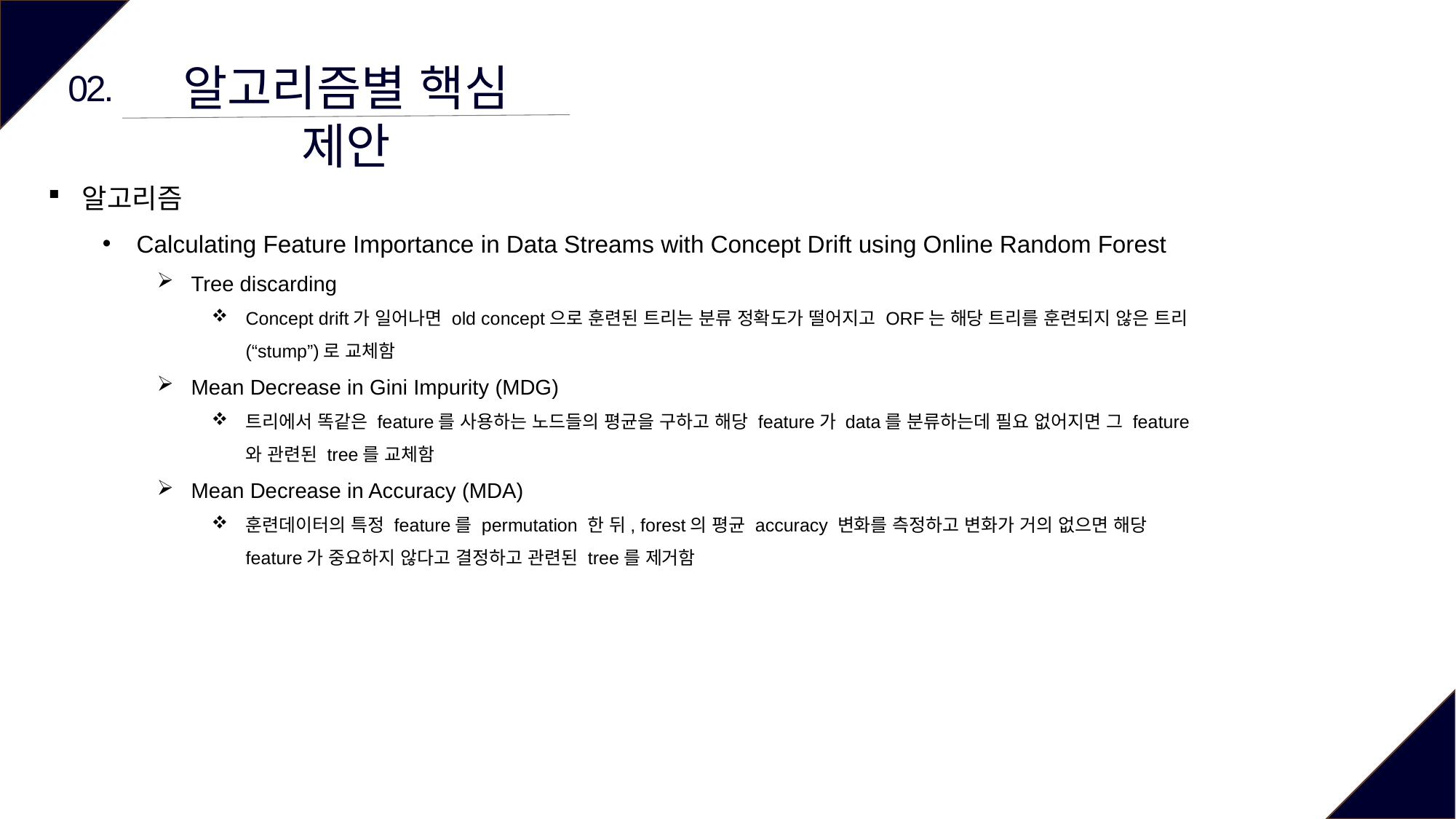

알고리즘별 핵심 제안
02.
알고리즘
Calculating Feature Importance in Data Streams with Concept Drift using Online Random Forest
Tree discarding
Concept drift가 일어나면 old concept으로 훈련된 트리는 분류 정확도가 떨어지고 ORF는 해당 트리를 훈련되지 않은 트리(“stump”)로 교체함
Mean Decrease in Gini Impurity (MDG)
트리에서 똑같은 feature를 사용하는 노드들의 평균을 구하고 해당 feature가 data를 분류하는데 필요 없어지면 그 feature와 관련된 tree를 교체함
Mean Decrease in Accuracy (MDA)
훈련데이터의 특정 feature를 permutation 한 뒤, forest의 평균 accuracy 변화를 측정하고 변화가 거의 없으면 해당 feature가 중요하지 않다고 결정하고 관련된 tree를 제거함